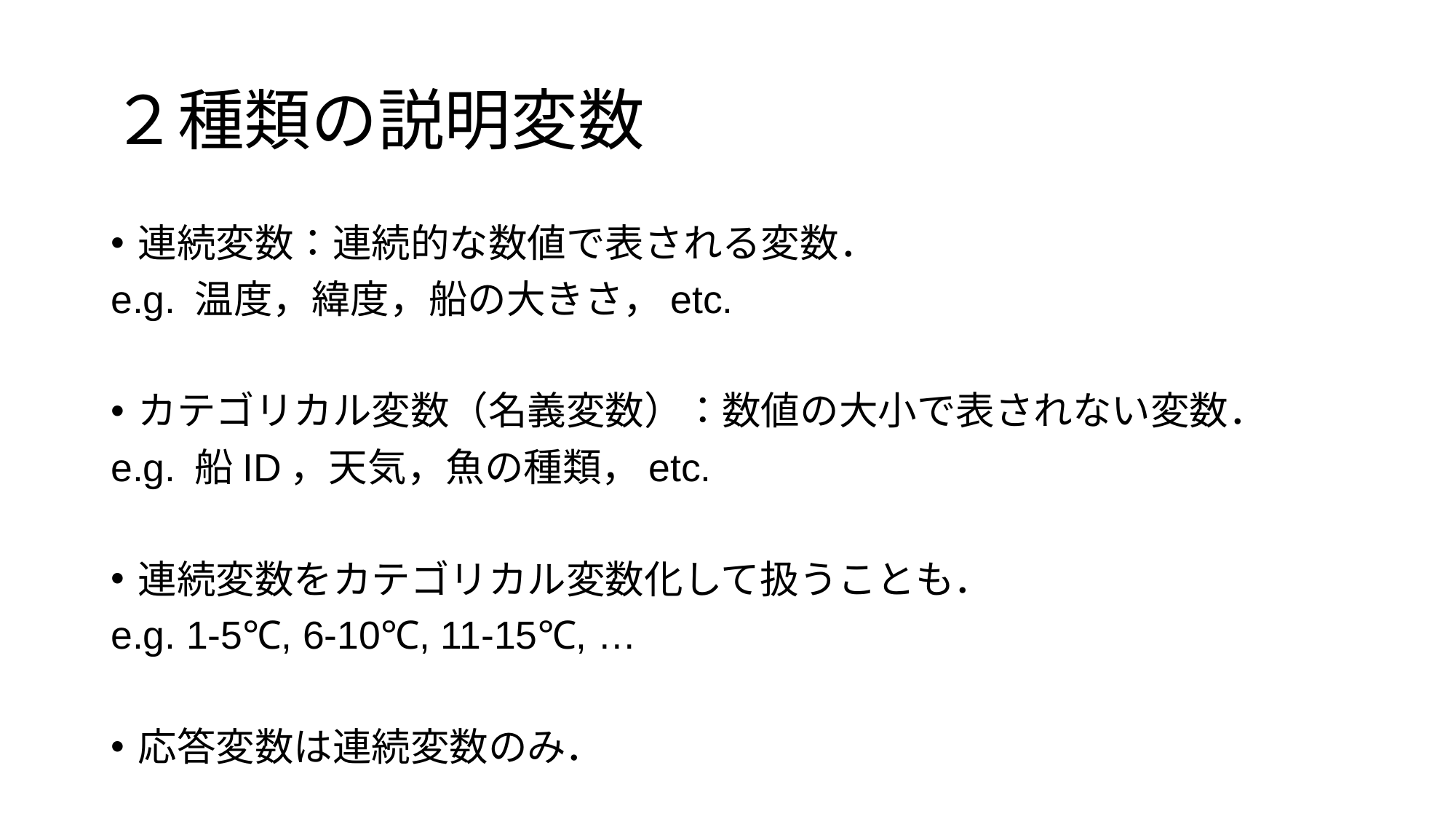

# ２種類の説明変数
連続変数：連続的な数値で表される変数．
e.g. 温度，緯度，船の大きさ，etc.

カテゴリカル変数（名義変数）：数値の大小で表されない変数．
e.g. 船ID，天気，魚の種類，etc.

連続変数をカテゴリカル変数化して扱うことも．
e.g. 1-5℃, 6-10℃, 11-15℃, …

応答変数は連続変数のみ．